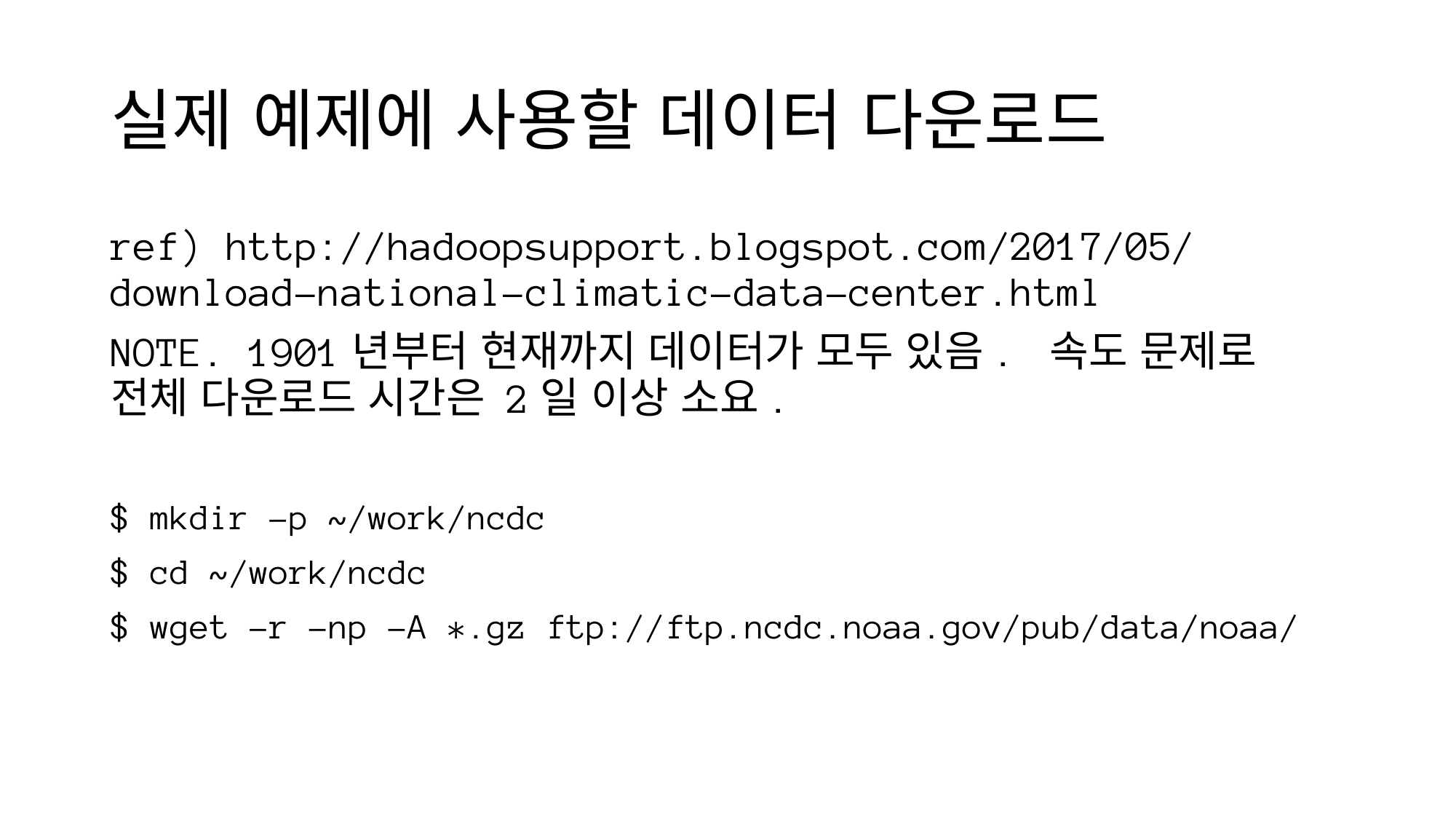

# 실제 예제에 사용할 데이터 다운로드
ref) http://hadoopsupport.blogspot.com/2017/05/download-national-climatic-data-center.html
NOTE. 1901년부터 현재까지 데이터가 모두 있음. 속도 문제로 전체 다운로드 시간은 2일 이상 소요.

$ mkdir -p ~/work/ncdc
$ cd ~/work/ncdc
$ wget -r -np -A *.gz ftp://ftp.ncdc.noaa.gov/pub/data/noaa/